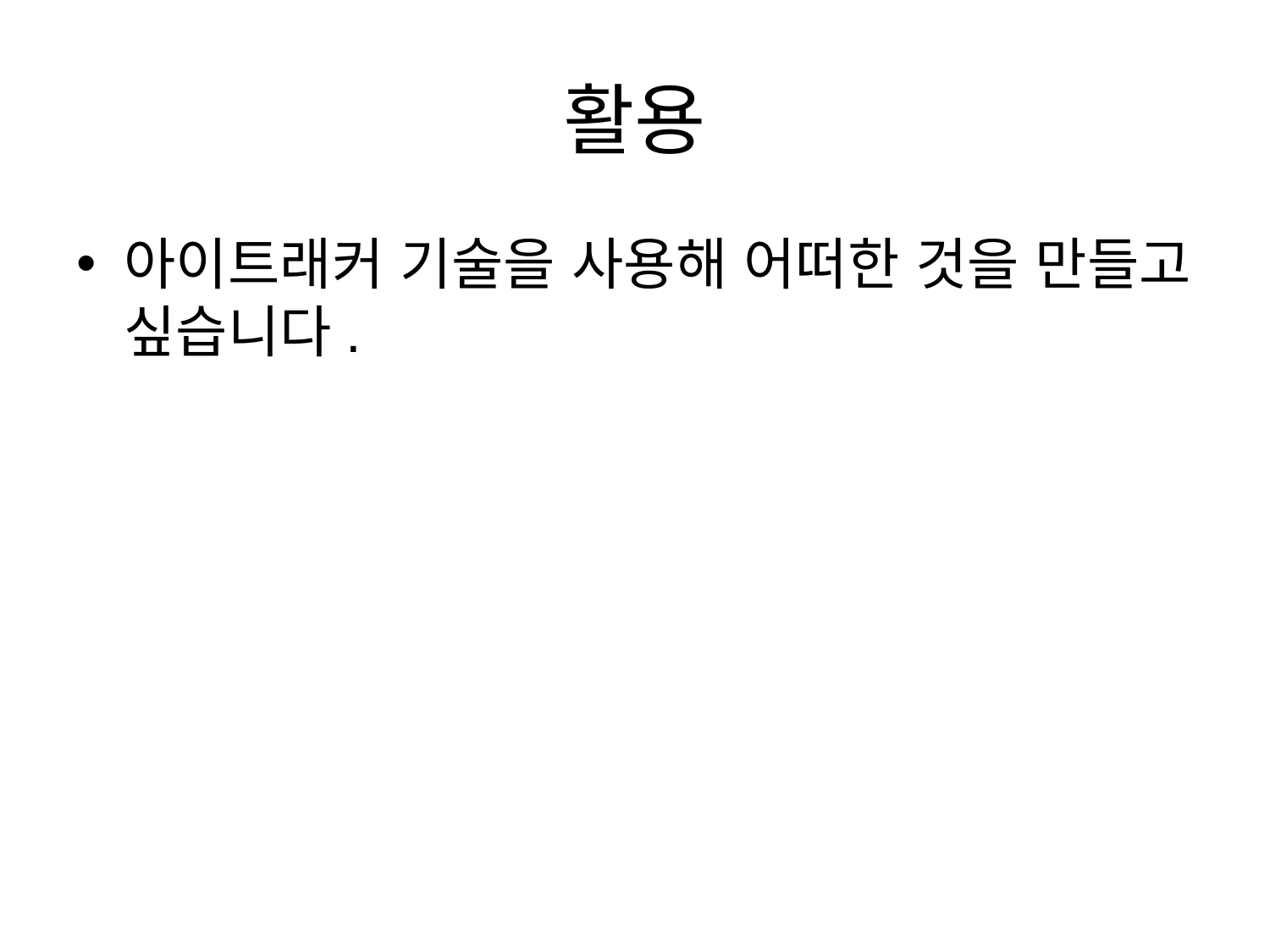

# 활용
아이트래커 기술을 사용해 어떠한 것을 만들고 싶습니다.